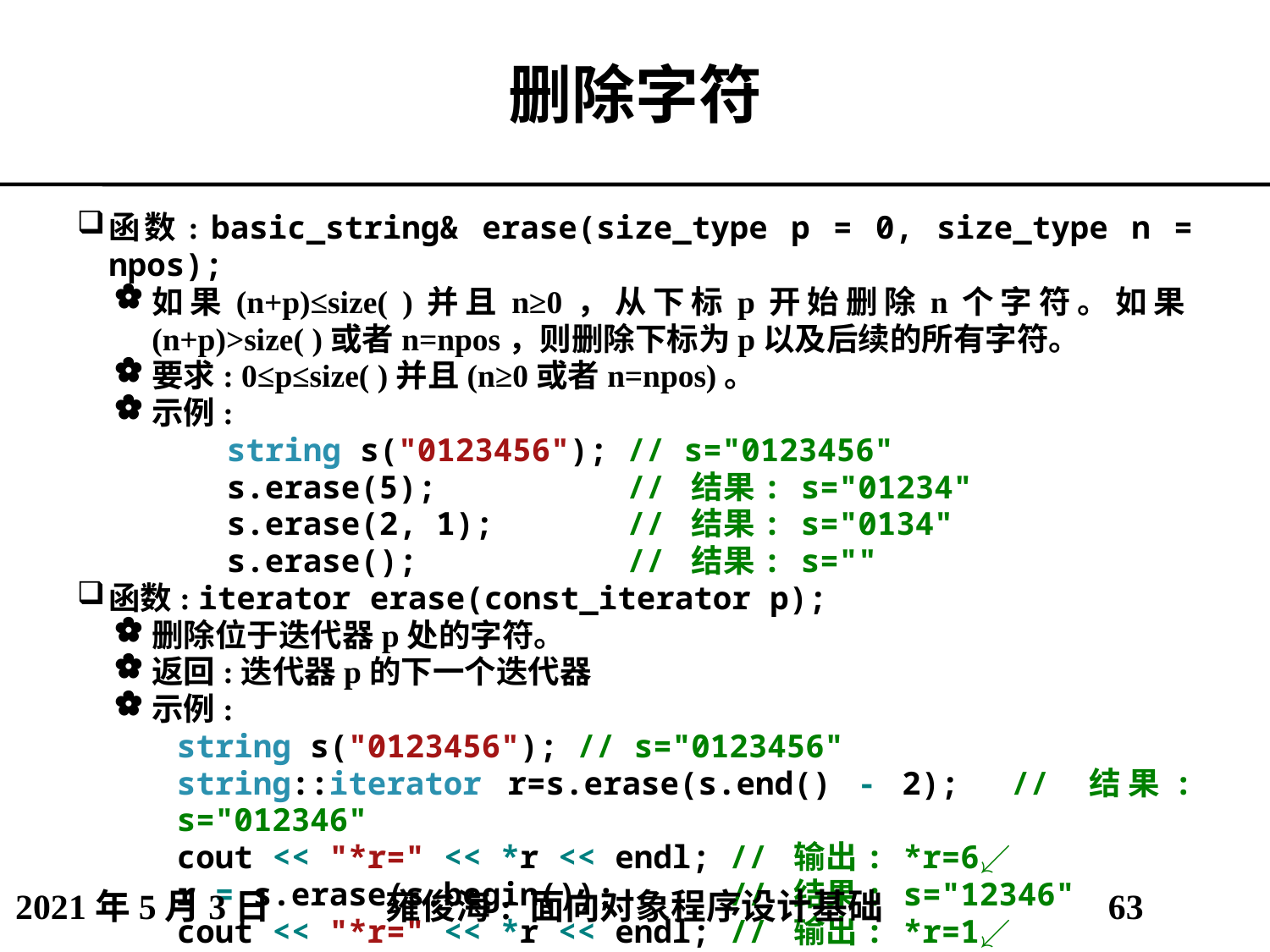

# 删除字符

函数: basic_string& erase(size_type p = 0, size_type n = npos);
如果(n+p)≤size( )并且n≥0，从下标p开始删除n个字符。如果(n+p)>size( )或者n=npos，则删除下标为p以及后续的所有字符。
要求: 0≤p≤size( )并且(n≥0或者n=npos)。
示例:
string s("0123456"); // s="0123456"
s.erase(5);          // 结果: s="01234"
s.erase(2, 1);       // 结果: s="0134"
s.erase();           // 结果: s=""
函数: iterator erase(const_iterator p);
删除位于迭代器p处的字符。
返回:迭代器p的下一个迭代器
示例:
string s("0123456"); // s="0123456"
string::iterator r=s.erase(s.end() - 2);  // 结果: s="012346"
cout << "*r=" << *r << endl; // 输出: *r=6↙
r = s.erase(s.begin());      // 结果: s="12346"
cout << "*r=" << *r << endl; // 输出: *r=1↙
2021年5月3日
雍俊海: 面向对象程序设计基础
63